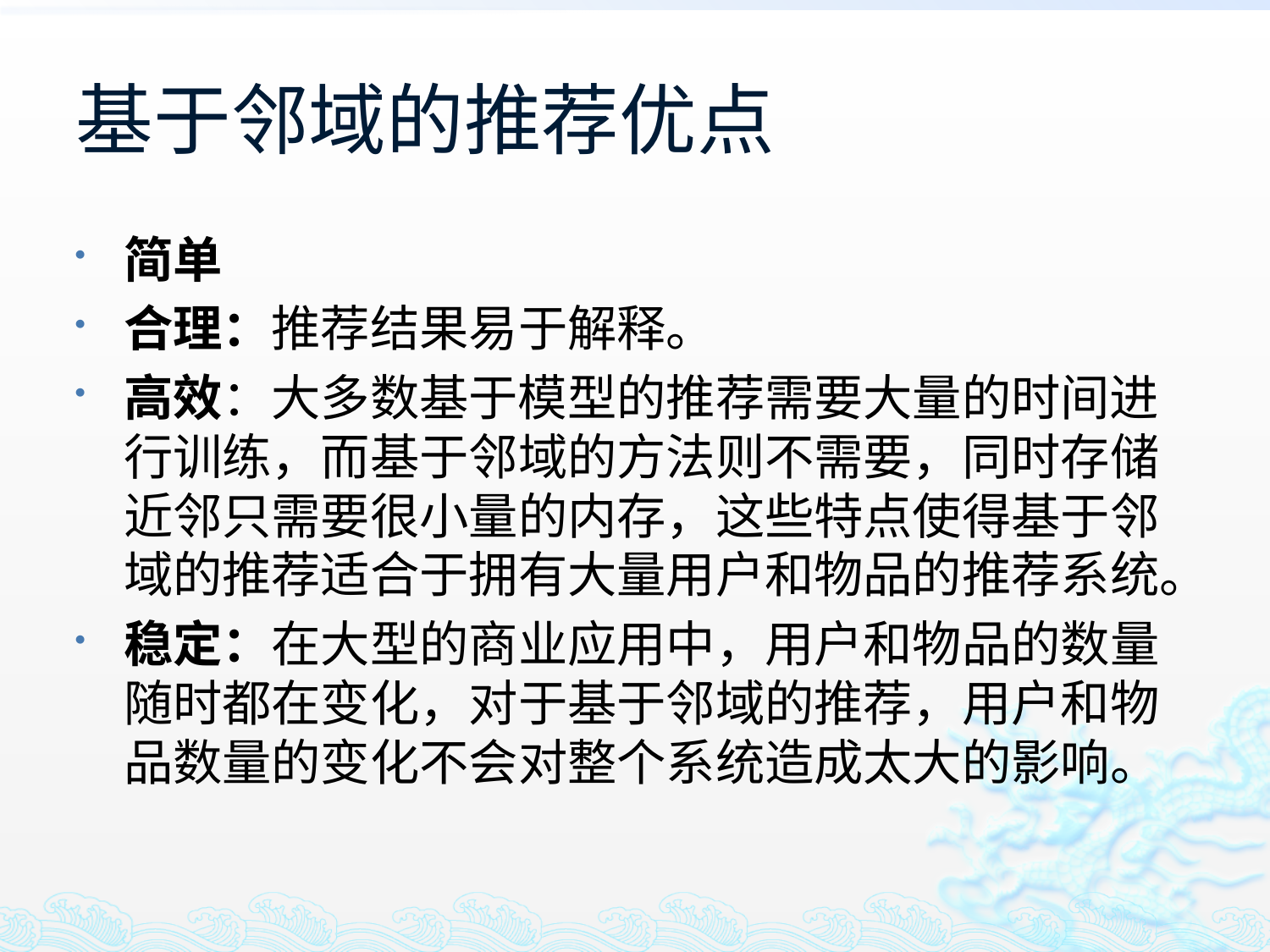

# 基于邻域的推荐优点
简单
合理：推荐结果易于解释。
高效：大多数基于模型的推荐需要大量的时间进行训练，而基于邻域的方法则不需要，同时存储近邻只需要很小量的内存，这些特点使得基于邻域的推荐适合于拥有大量用户和物品的推荐系统。
稳定：在大型的商业应用中，用户和物品的数量随时都在变化，对于基于邻域的推荐，用户和物品数量的变化不会对整个系统造成太大的影响。